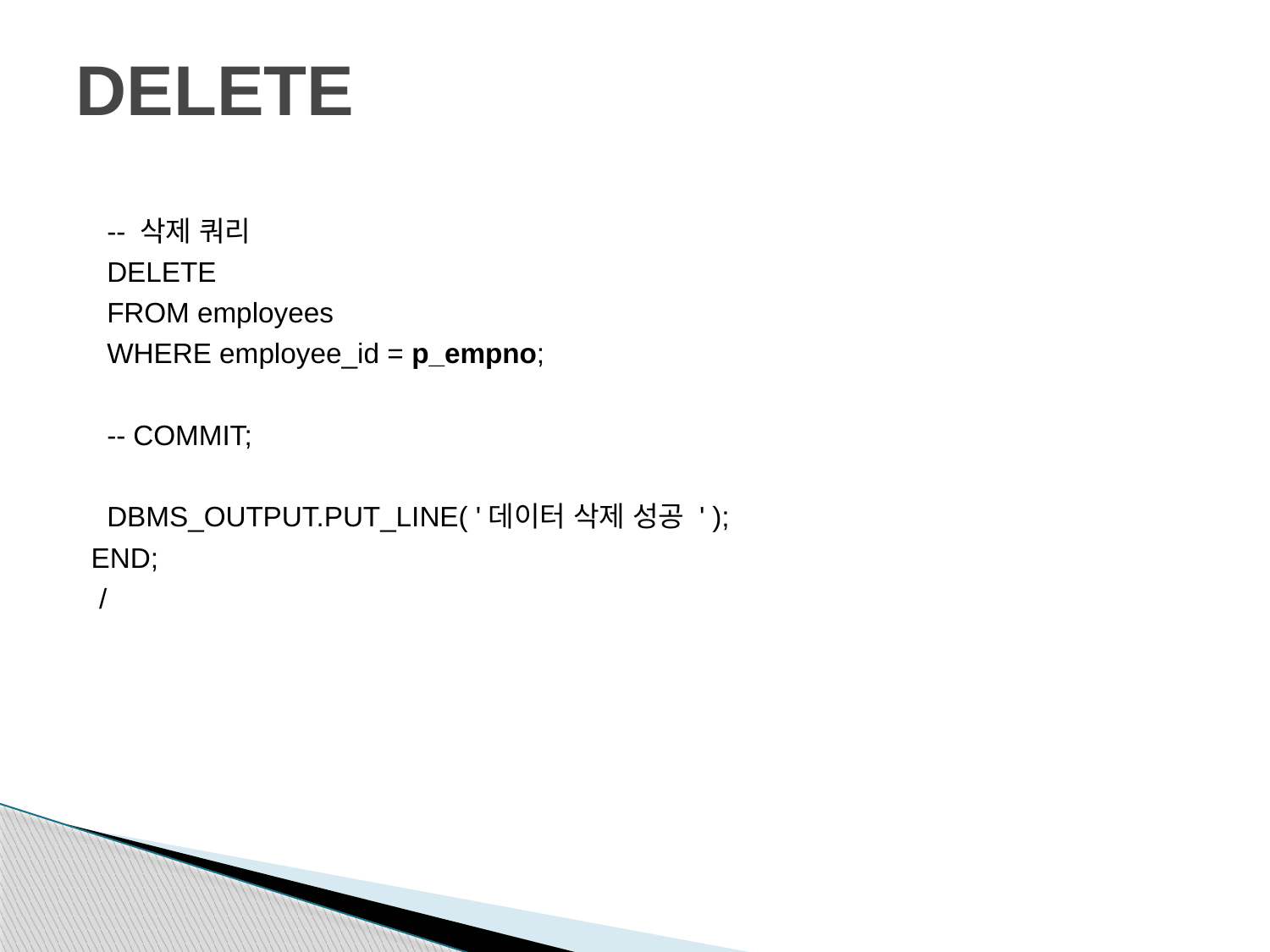

# DELETE

  -- 삭제 쿼리
  DELETE
  FROM employees
  WHERE employee_id = p_empno;

  -- COMMIT;

  DBMS_OUTPUT.PUT_LINE( '데이터 삭제 성공 ' );
END;
 /